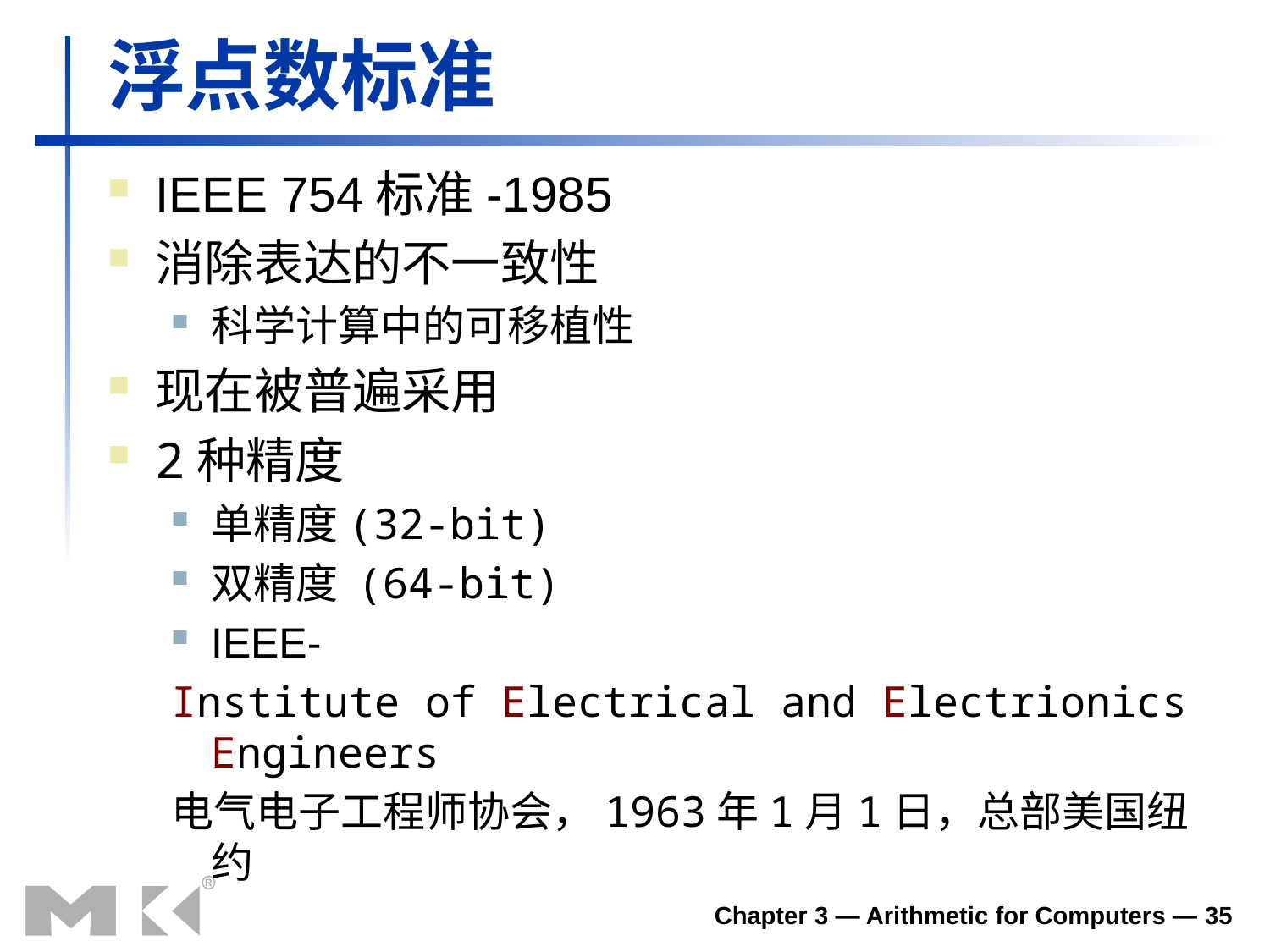

# 浮点数标准
IEEE 754标准-1985
消除表达的不一致性
科学计算中的可移植性
现在被普遍采用
2种精度
单精度(32-bit)
双精度 (64-bit)
IEEE-
Institute of Electrical and Electrionics Engineers
电气电子工程师协会，1963年1月1日，总部美国纽约
Chapter 3 — Arithmetic for Computers — 35